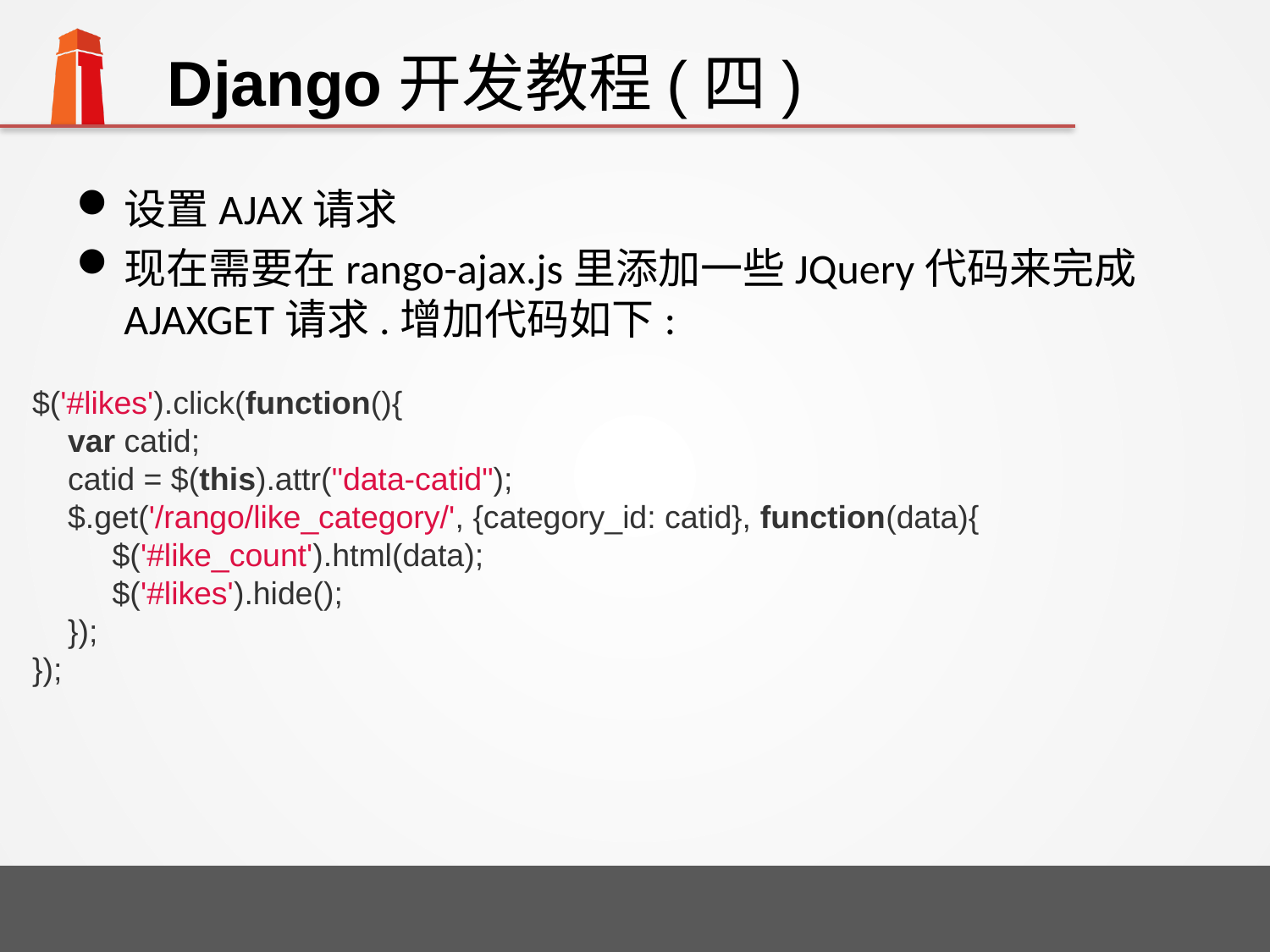

# Django开发教程(四)
设置AJAX请求
现在需要在rango-ajax.js里添加一些JQuery代码来完成AJAXGET请求.增加代码如下:
$('#likes').click(function(){
    var catid;
    catid = $(this).attr("data-catid");
    $.get('/rango/like_category/', {category_id: catid}, function(data){
         $('#like_count').html(data);
         $('#likes').hide();
    });
});